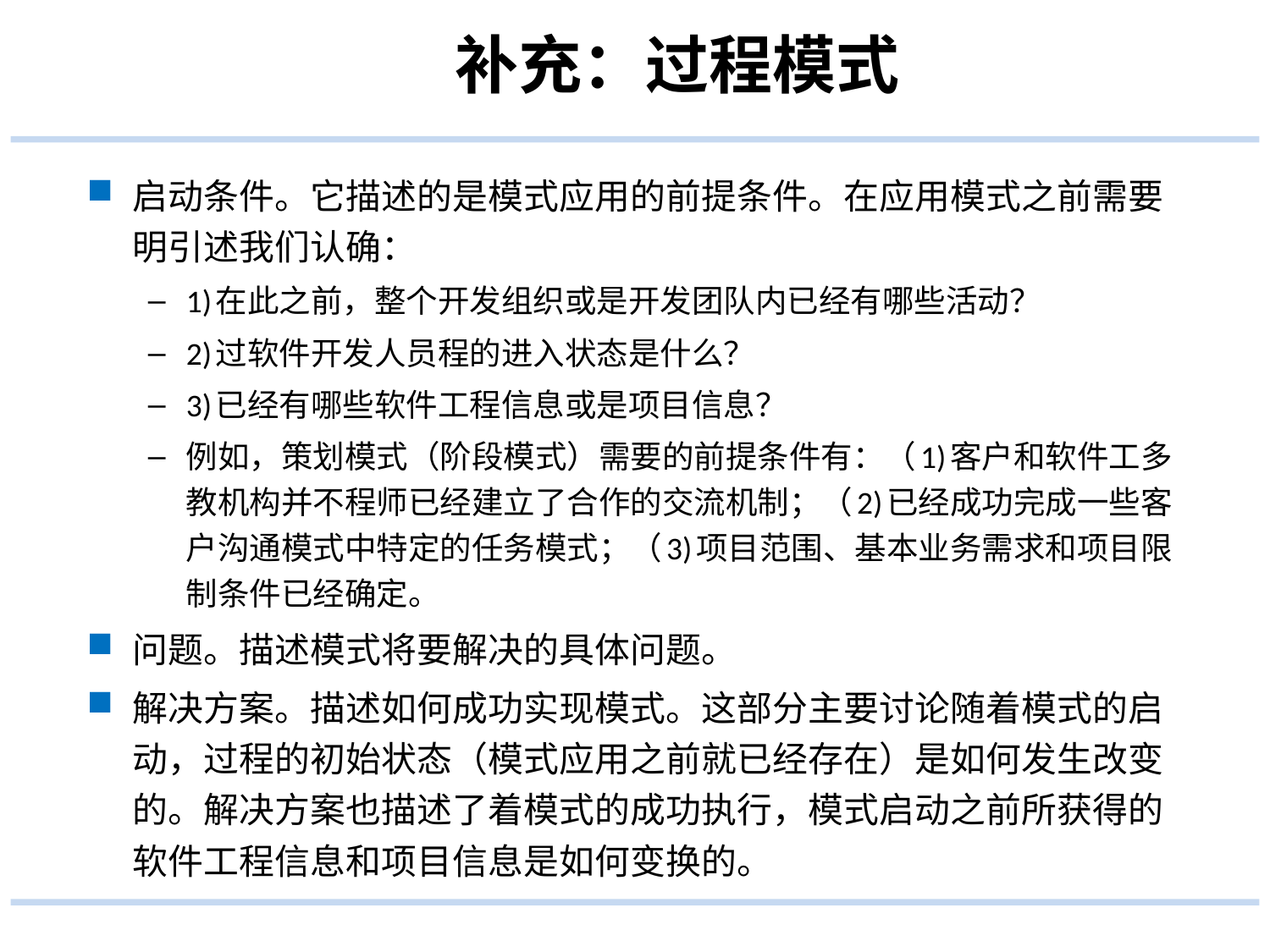

# 补充：过程模式
启动条件。它描述的是模式应用的前提条件。在应用模式之前需要明引述我们认确：
1)在此之前，整个开发组织或是开发团队内已经有哪些活动？
2)过软件开发人员程的进入状态是什么？
3)已经有哪些软件工程信息或是项目信息？
例如，策划模式（阶段模式）需要的前提条件有：（1)客户和软件工多教机构并不程师已经建立了合作的交流机制；（2)已经成功完成一些客户沟通模式中特定的任务模式；（3)项目范围、基本业务需求和项目限制条件已经确定。
问题。描述模式将要解决的具体问题。
解决方案。描述如何成功实现模式。这部分主要讨论随着模式的启动，过程的初始状态（模式应用之前就已经存在）是如何发生改变的。解决方案也描述了着模式的成功执行，模式启动之前所获得的软件工程信息和项目信息是如何变换的。
14